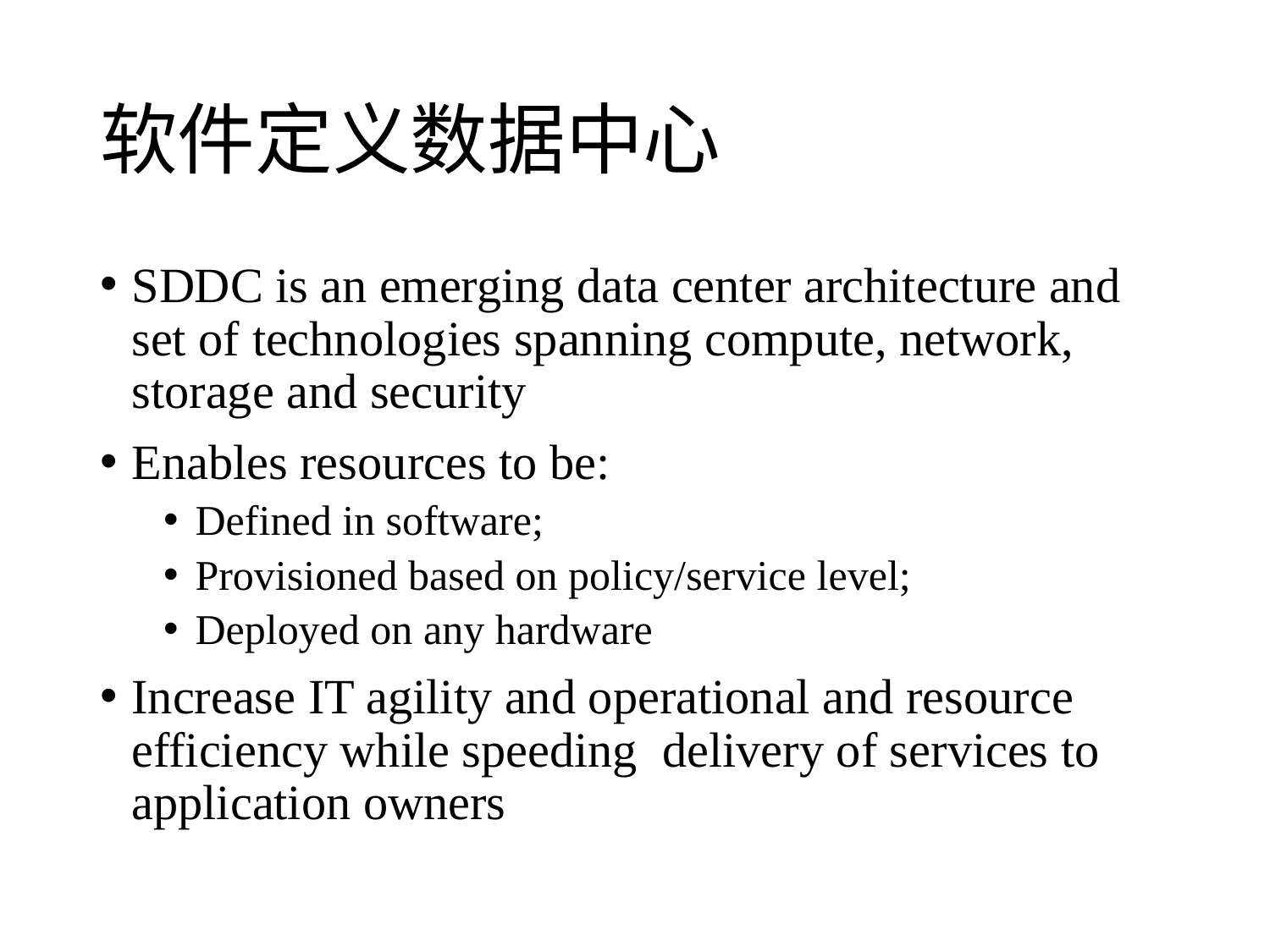

# 软件定义数据中心
SDDC is an emerging data center architecture and set of technologies spanning compute, network, storage and security
Enables resources to be:
Defined in software;
Provisioned based on policy/service level;
Deployed on any hardware
Increase IT agility and operational and resource efficiency while speeding  delivery of services to application owners